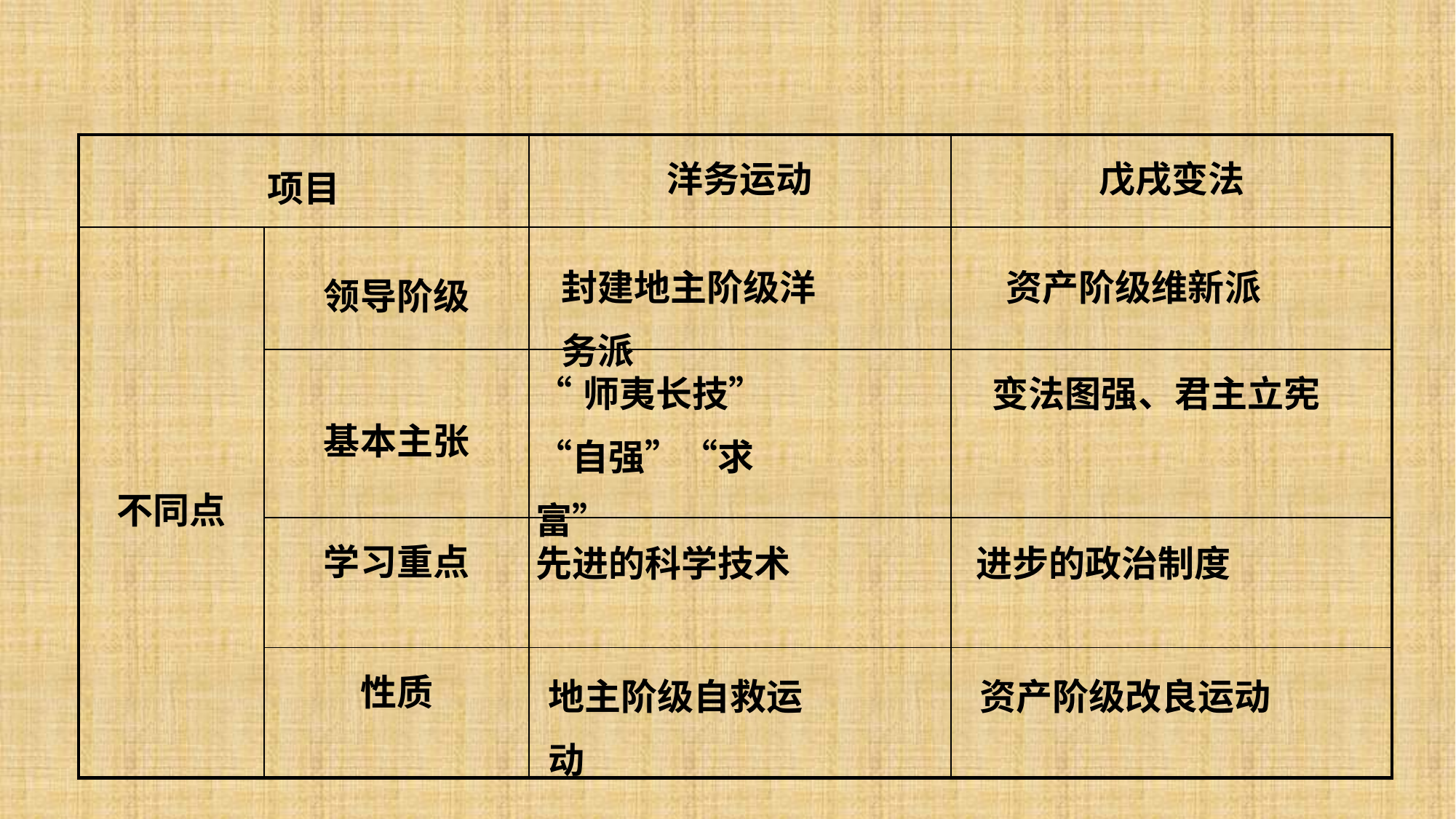

| 项目 |  | 洋务运动 | 戊戌变法 |
| --- | --- | --- | --- |
| 不同点 | 领导阶级 |  |  |
|  | 基本主张 |  |  |
|  | 学习重点 |  |  |
|  | 性质 |  |  |
| 封建地主阶级洋务派 | 资产阶级维新派 |
| --- | --- |
| “师夷长技”“自强”“求富” | 变法图强、君主立宪 |
| --- | --- |
| 先进的科学技术 | 进步的政治制度 |
| --- | --- |
| 地主阶级自救运动 | 资产阶级改良运动 |
| --- | --- |